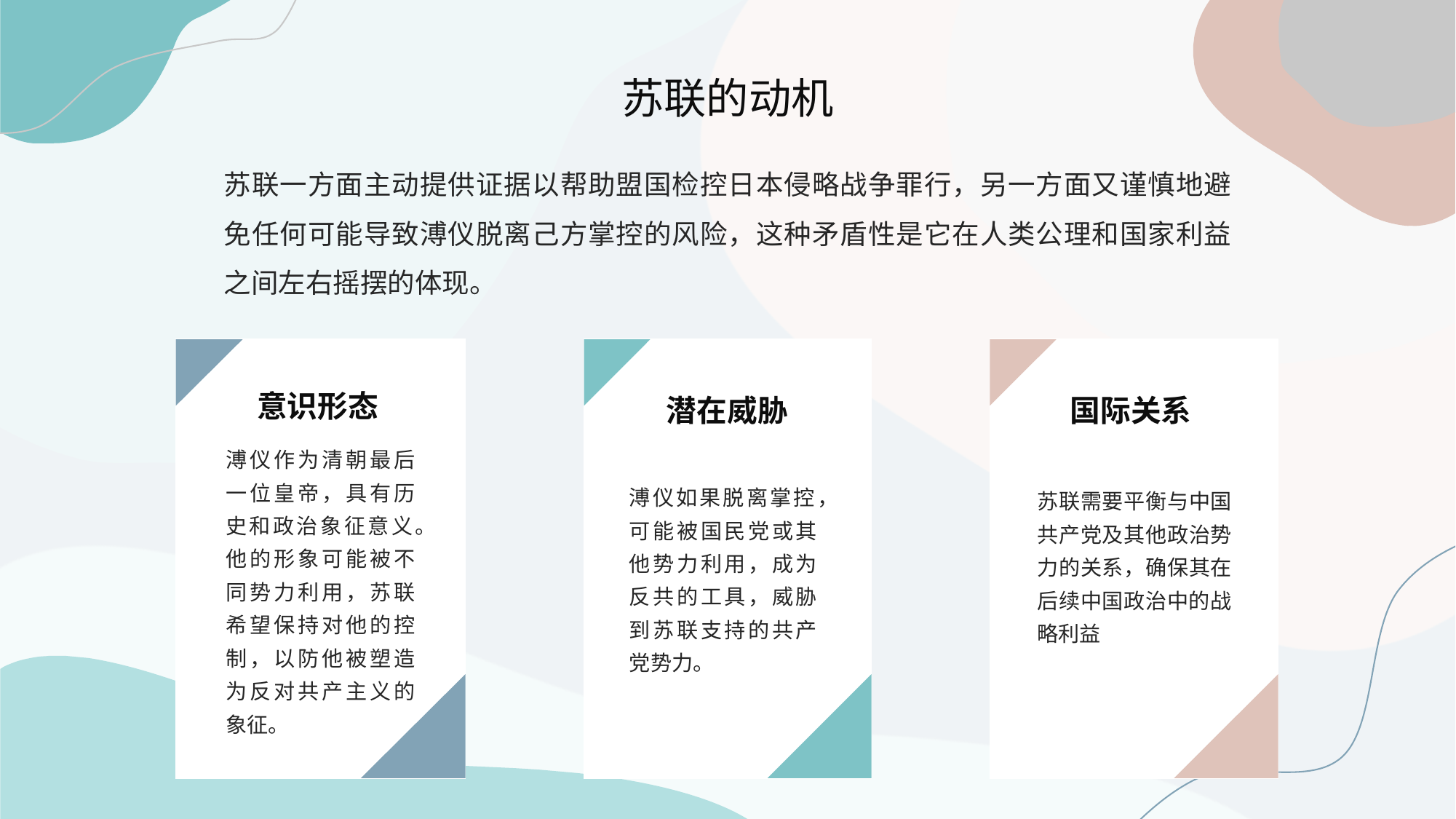

苏联的动机
苏联一方面主动提供证据以帮助盟国检控日本侵略战争罪行，另一方面又谨慎地避免任何可能导致溥仪脱离己方掌控的风险，这种矛盾性是它在人类公理和国家利益之间左右摇摆的体现。

国际关系
苏联需要平衡与中国共产党及其他政治势力的关系，确保其在后续中国政治中的战略利益

意识形态
溥仪作为清朝最后一位皇帝，具有历史和政治象征意义。他的形象可能被不同势力利用，苏联希望保持对他的控制，以防他被塑造为反对共产主义的象征。

潜在威胁
溥仪如果脱离掌控，可能被国民党或其他势力利用，成为反共的工具，威胁到苏联支持的共产党势力。